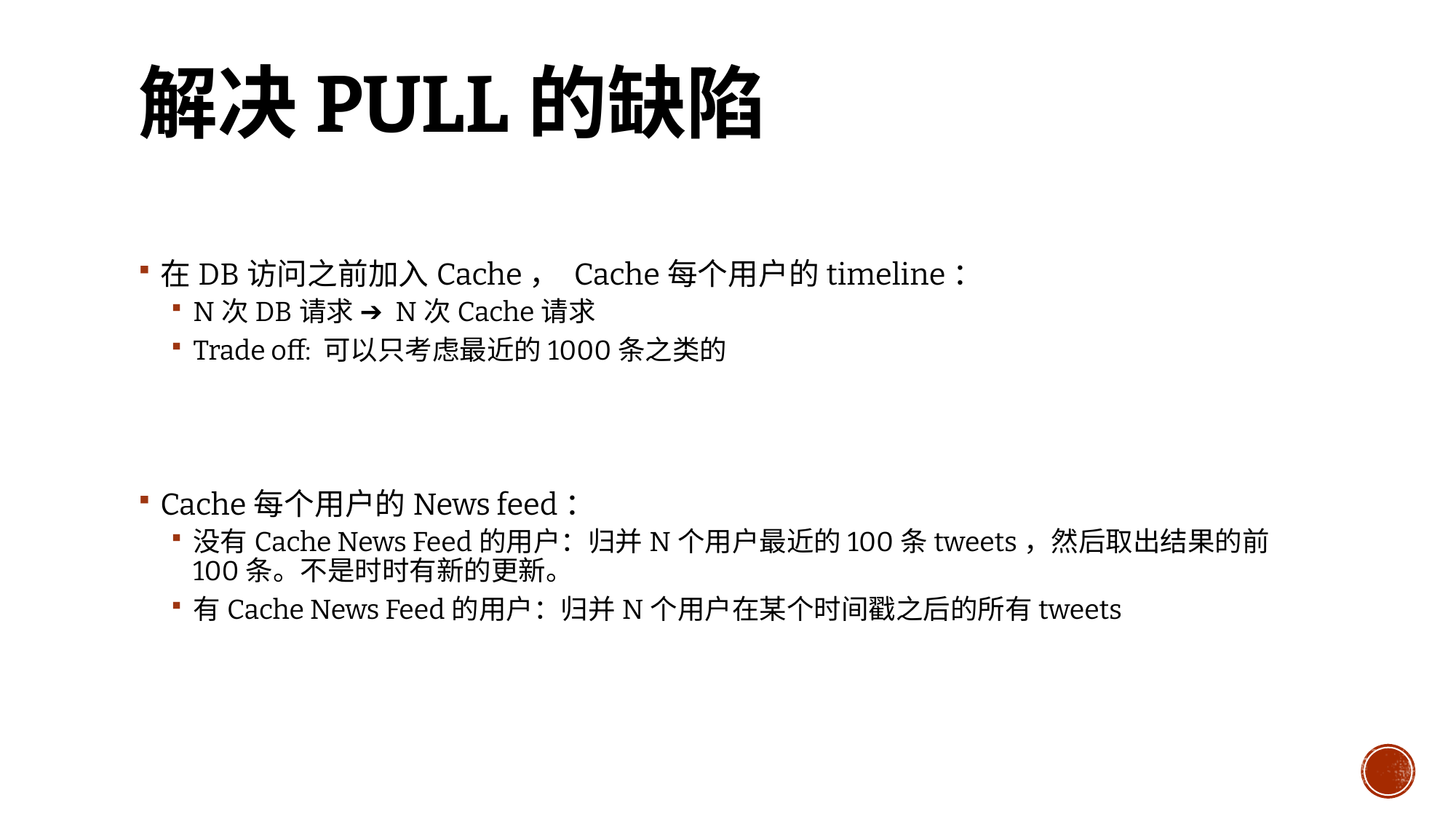

# 解决Pull的缺陷
在DB访问之前加入Cache， Cache每个用户的timeline：
N次DB请求 ➔ N次Cache请求
Trade off: 可以只考虑最近的1000条之类的

Cache每个用户的News feed：
没有Cache News Feed的用户：归并N个用户最近的100条tweets，然后取出结果的前100条。不是时时有新的更新。
有Cache News Feed的用户：归并N个用户在某个时间戳之后的所有tweets